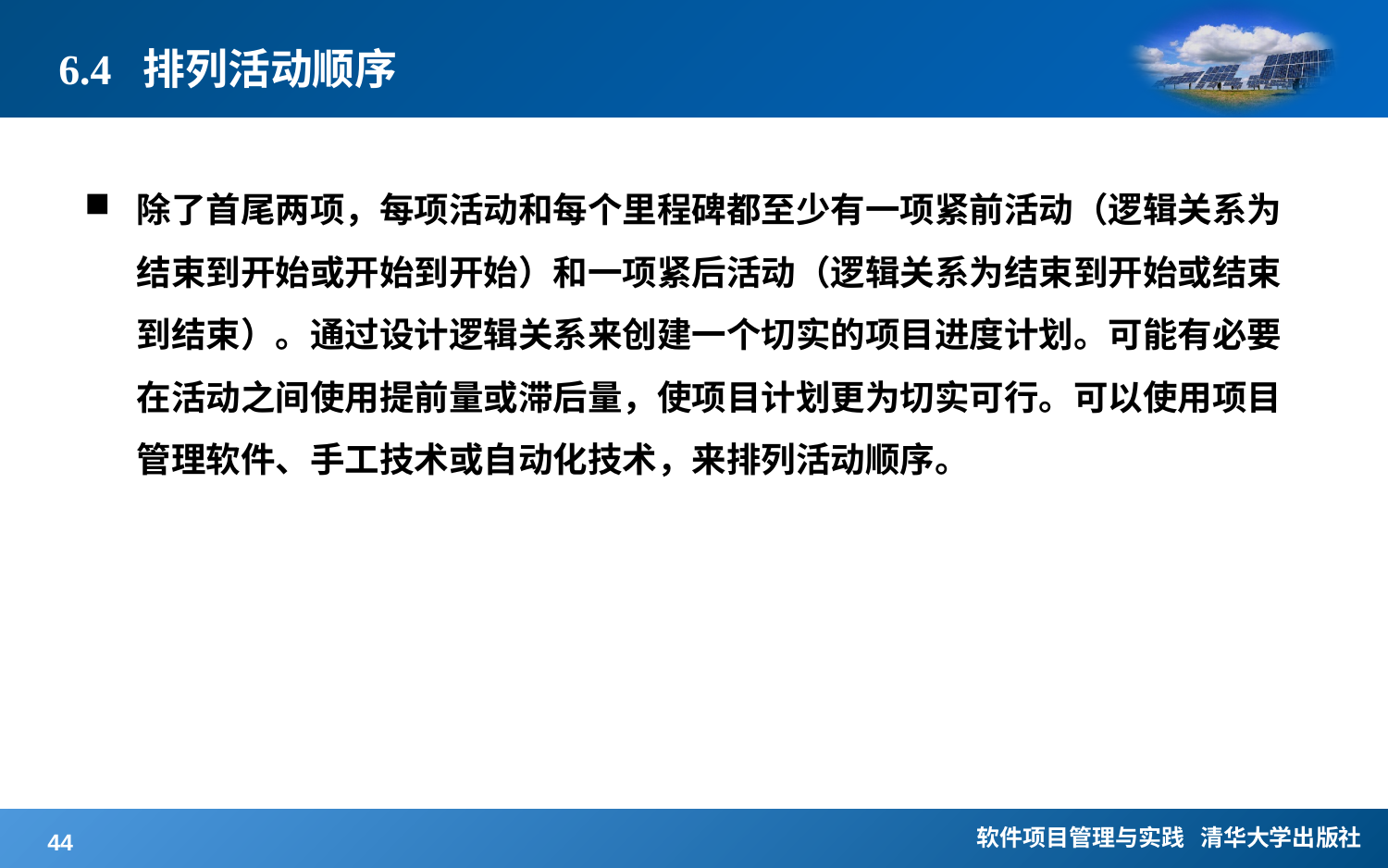

# 6.4  排列活动顺序
除了首尾两项，每项活动和每个里程碑都至少有一项紧前活动（逻辑关系为结束到开始或开始到开始）和一项紧后活动（逻辑关系为结束到开始或结束到结束）。通过设计逻辑关系来创建一个切实的项目进度计划。可能有必要在活动之间使用提前量或滞后量，使项目计划更为切实可行。可以使用项目管理软件、手工技术或自动化技术，来排列活动顺序。